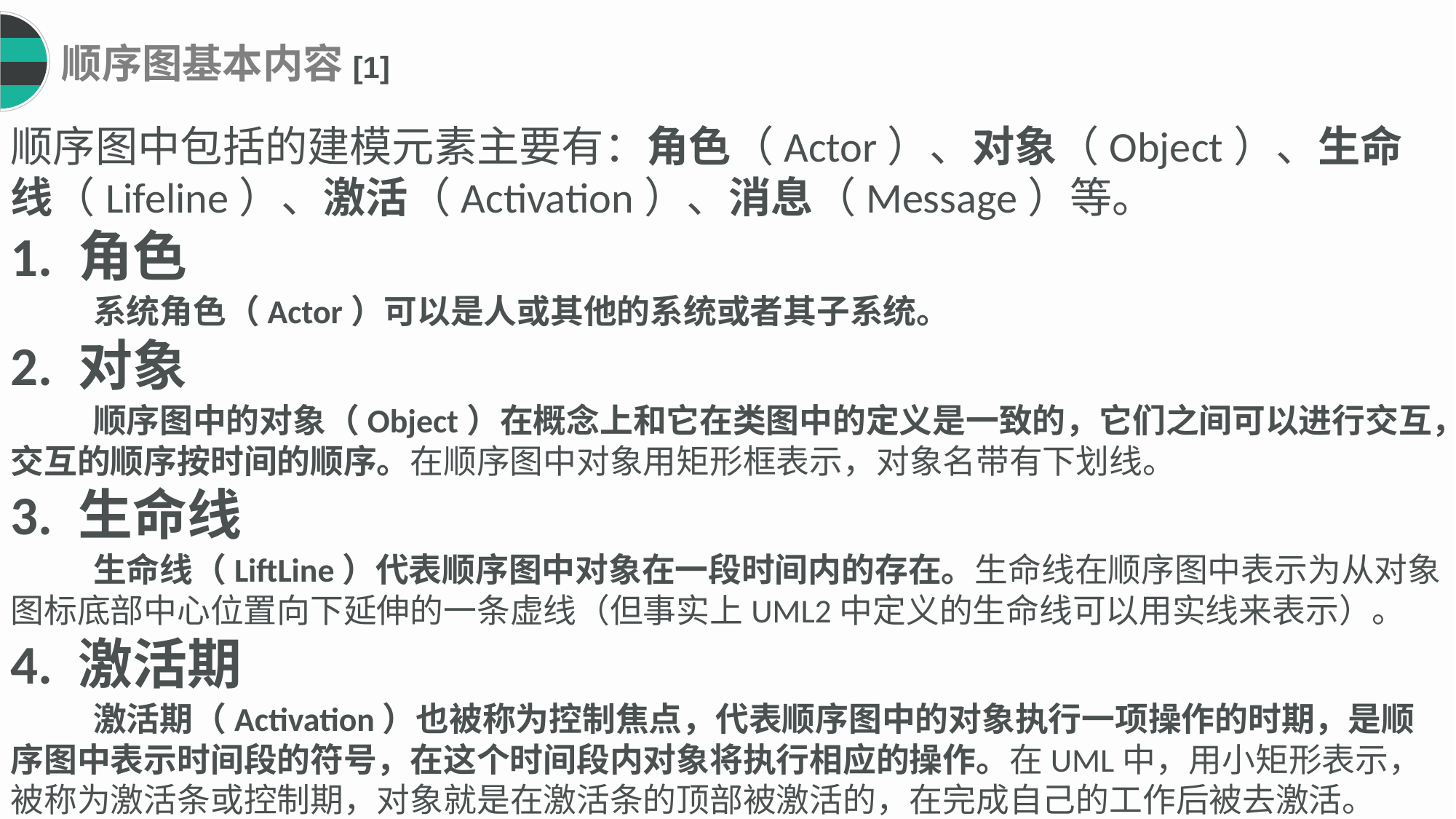

顺序图基本内容[1]
顺序图中包括的建模元素主要有：角色（Actor）、对象（Object）、生命线（Lifeline）、激活（Activation）、消息（Message）等。
1. 角色
         系统角色（Actor）可以是人或其他的系统或者其子系统。
2. 对象
         顺序图中的对象（Object）在概念上和它在类图中的定义是一致的，它们之间可以进行交互，交互的顺序按时间的顺序。在顺序图中对象用矩形框表示，对象名带有下划线。
3. 生命线
         生命线（LiftLine）代表顺序图中对象在一段时间内的存在。生命线在顺序图中表示为从对象图标底部中心位置向下延伸的一条虚线（但事实上UML2中定义的生命线可以用实线来表示）。
4. 激活期
         激活期（Activation）也被称为控制焦点，代表顺序图中的对象执行一项操作的时期，是顺序图中表示时间段的符号，在这个时间段内对象将执行相应的操作。在UML中，用小矩形表示，被称为激活条或控制期，对象就是在激活条的顶部被激活的，在完成自己的工作后被去激活。